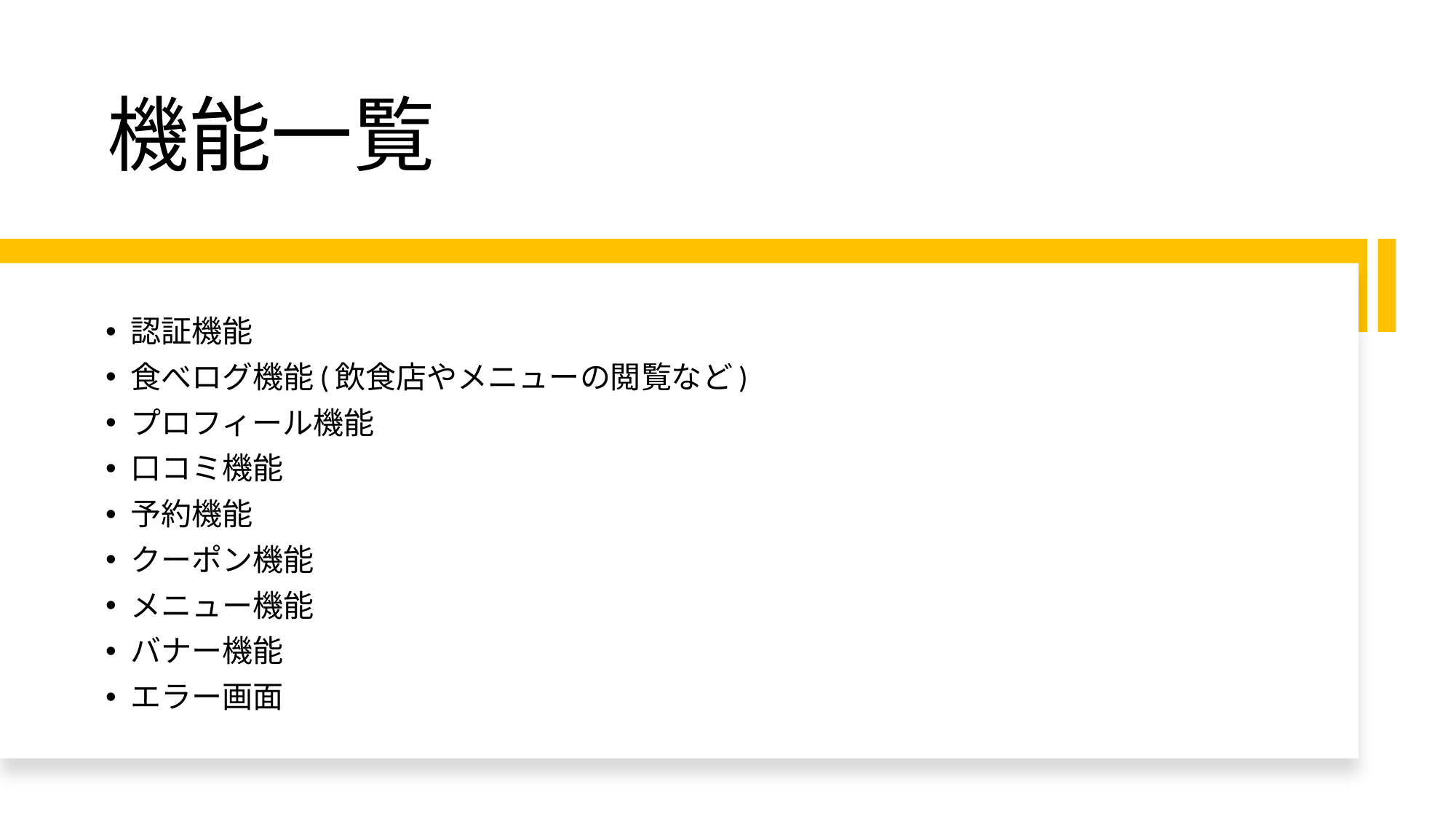

# 機能一覧

認証機能
食べログ機能(飲食店やメニューの閲覧など)
プロフィール機能
口コミ機能
予約機能
クーポン機能
メニュー機能
バナー機能
エラー画面